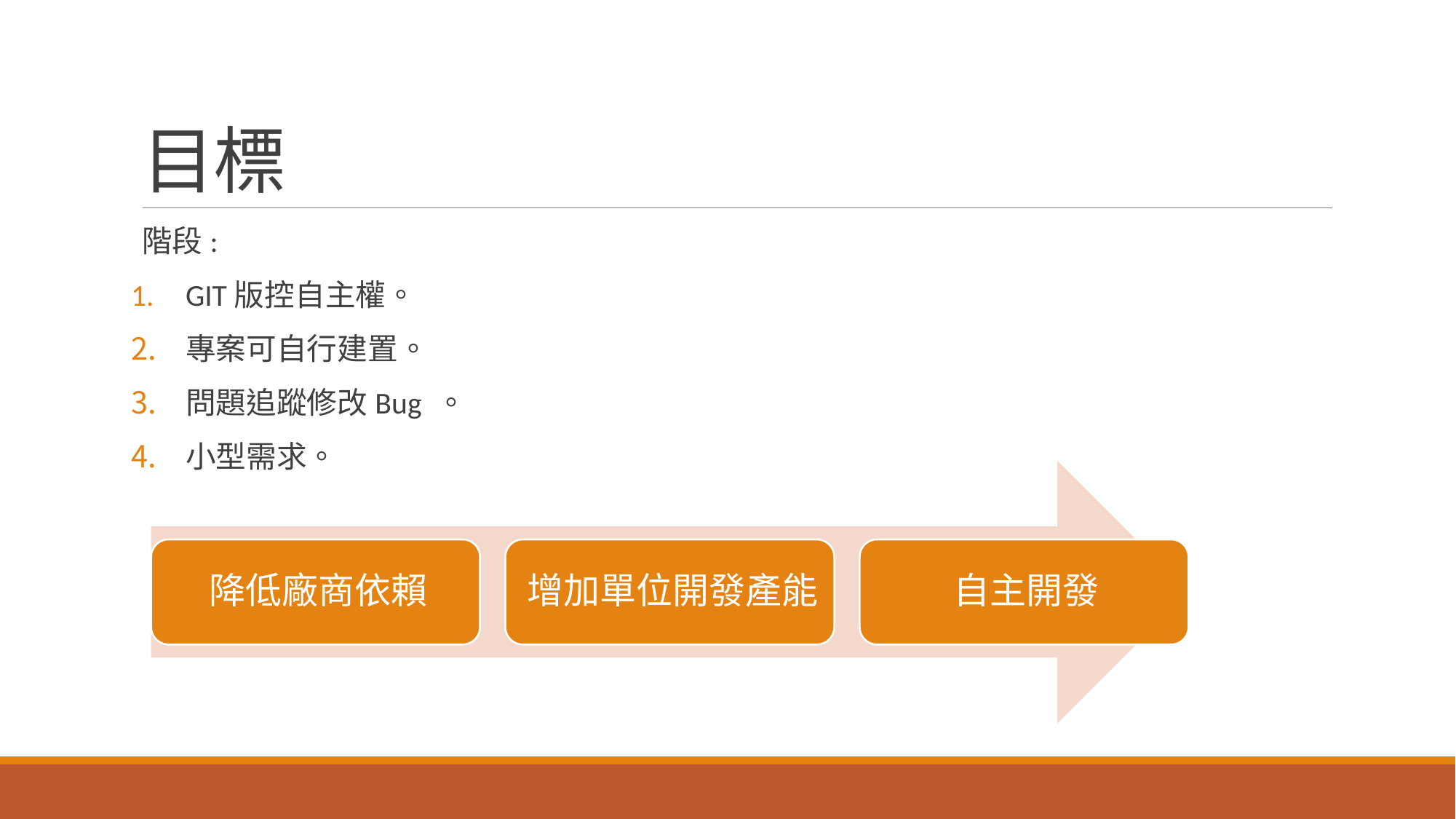

# 目標
階段:
GIT版控自主權。
專案可自行建置。
問題追蹤修改Bug 。
小型需求。

降低廠商依賴
增加單位開發產能
自主開發